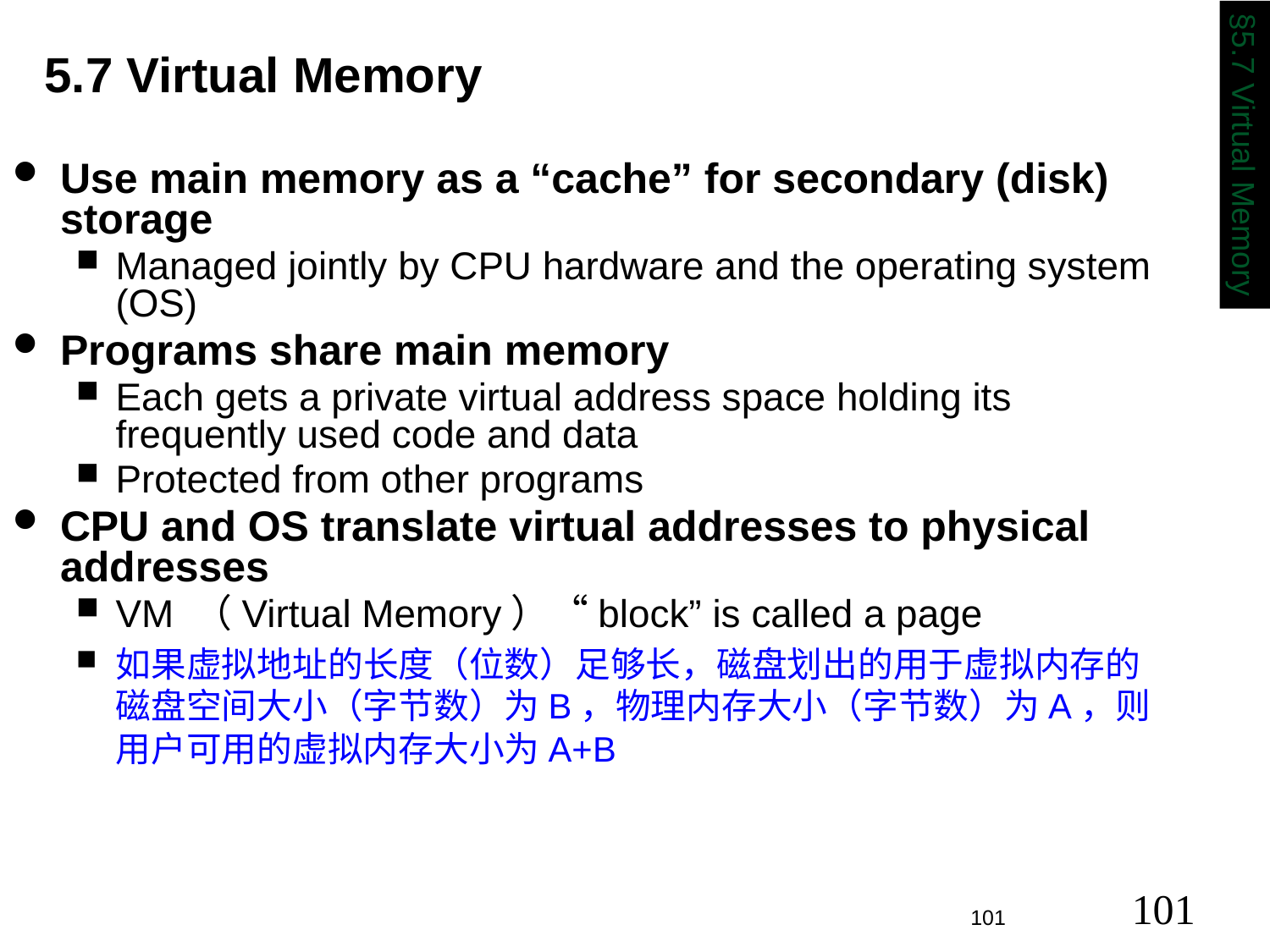

# 5.7 Virtual Memory
§5.7 Virtual Memory
Use main memory as a “cache” for secondary (disk) storage
Managed jointly by CPU hardware and the operating system (OS)
Programs share main memory
Each gets a private virtual address space holding its frequently used code and data
Protected from other programs
CPU and OS translate virtual addresses to physical addresses
VM （Virtual Memory）“block” is called a page
如果虚拟地址的长度（位数）足够长，磁盘划出的用于虚拟内存的磁盘空间大小（字节数）为B，物理内存大小（字节数）为A，则用户可用的虚拟内存大小为A+B
101